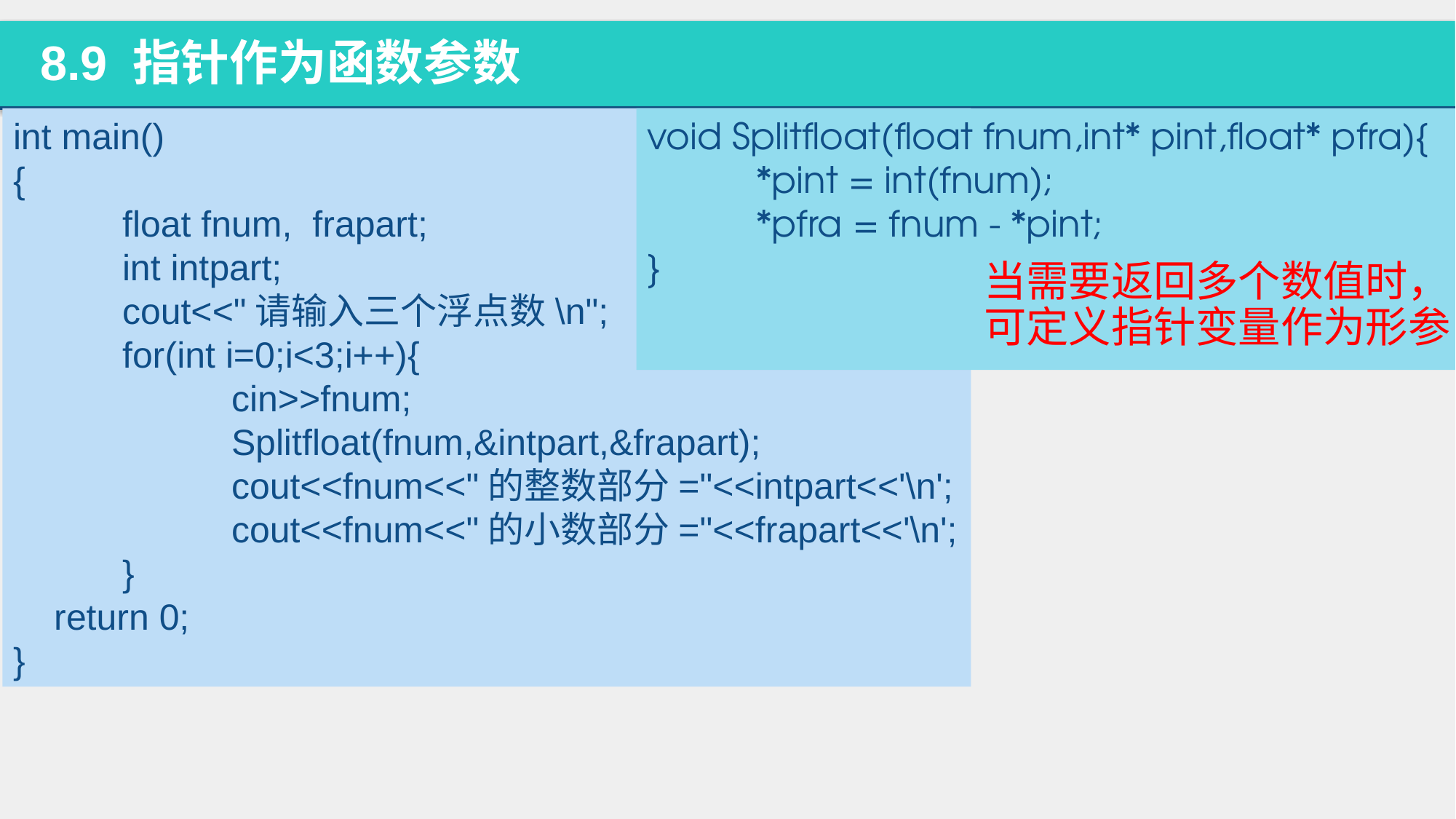

8.9 指针作为函数参数
void Splitfloat(float fnum,int* pint,float* pfra){
	*pint = int(fnum);
	*pfra = fnum - *pint;
}
int main()
{
	float fnum,  frapart;
	int intpart;
	cout<<"请输入三个浮点数\n";
	for(int i=0;i<3;i++){
		cin>>fnum;
		Splitfloat(fnum,&intpart,&frapart);
		cout<<fnum<<"的整数部分="<<intpart<<'\n';
		cout<<fnum<<"的小数部分="<<frapart<<'\n';
	}
    return 0;
}
当需要返回多个数值时，可定义指针变量作为形参